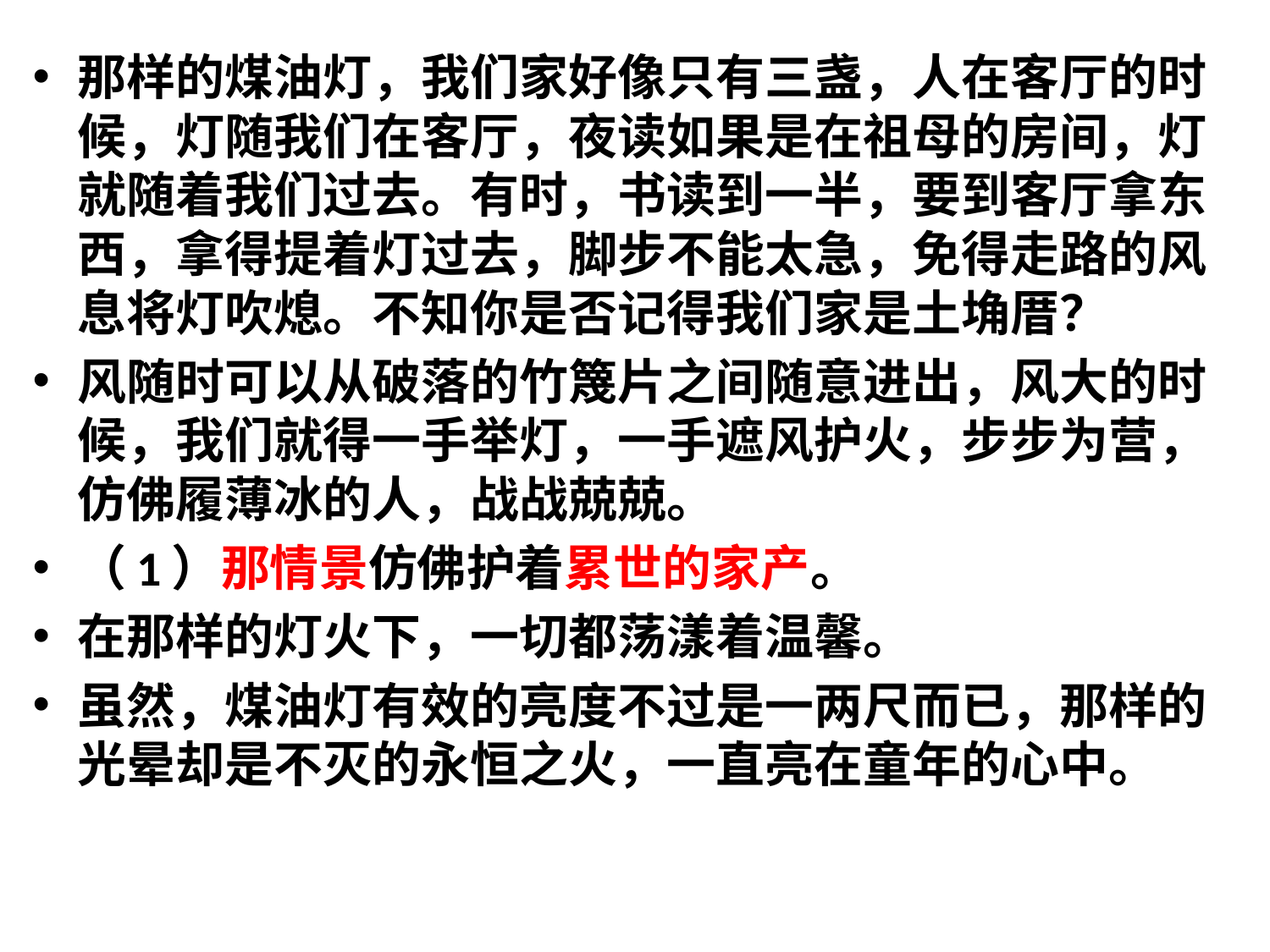

那样的煤油灯，我们家好像只有三盏，人在客厅的时候，灯随我们在客厅，夜读如果是在祖母的房间，灯就随着我们过去。有时，书读到一半，要到客厅拿东西，拿得提着灯过去，脚步不能太急，免得走路的风息将灯吹熄。不知你是否记得我们家是土埆厝？
风随时可以从破落的竹篾片之间随意进出，风大的时候，我们就得一手举灯，一手遮风护火，步步为营，仿佛履薄冰的人，战战兢兢。
（1）那情景仿佛护着累世的家产。
在那样的灯火下，一切都荡漾着温馨。
虽然，煤油灯有效的亮度不过是一两尺而已，那样的光晕却是不灭的永恒之火，一直亮在童年的心中。